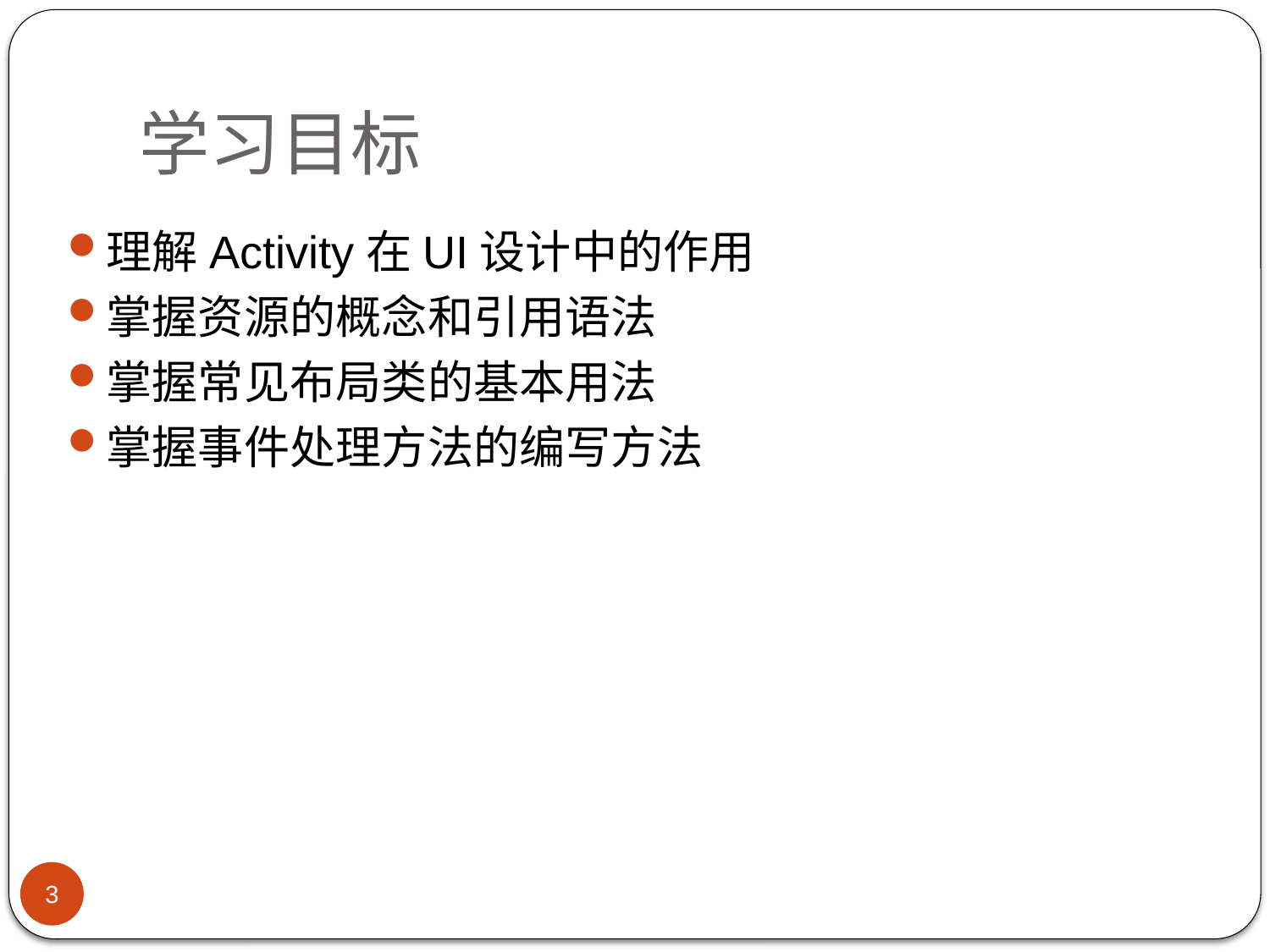

# 学习目标
理解Activity在UI设计中的作用
掌握资源的概念和引用语法
掌握常见布局类的基本用法
掌握事件处理方法的编写方法

3